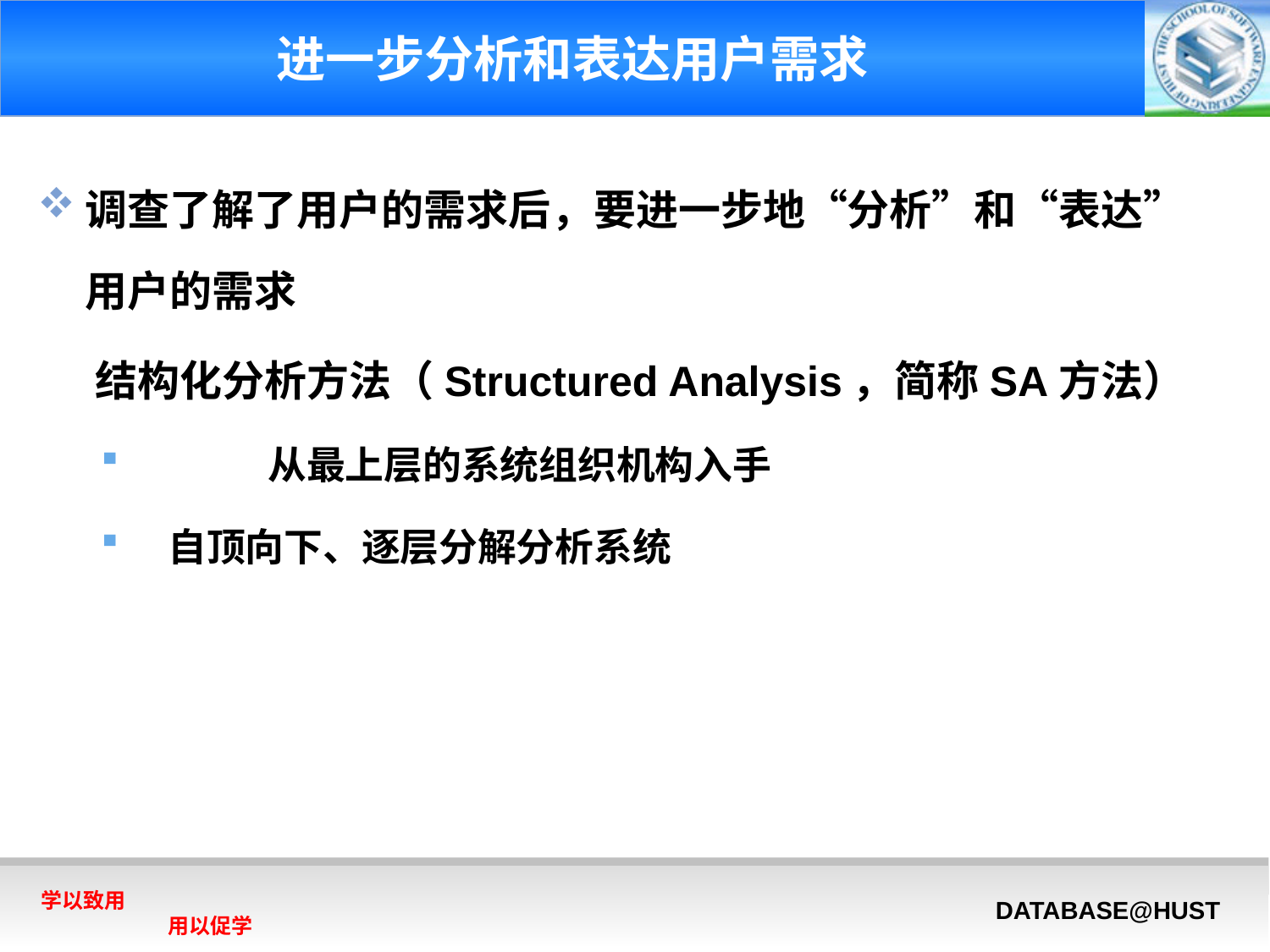

# 进一步分析和表达用户需求
调查了解了用户的需求后，要进一步地“分析”和“表达”用户的需求
     结构化分析方法（Structured Analysis，简称SA方法）
	从最上层的系统组织机构入手
  自顶向下、逐层分解分析系统